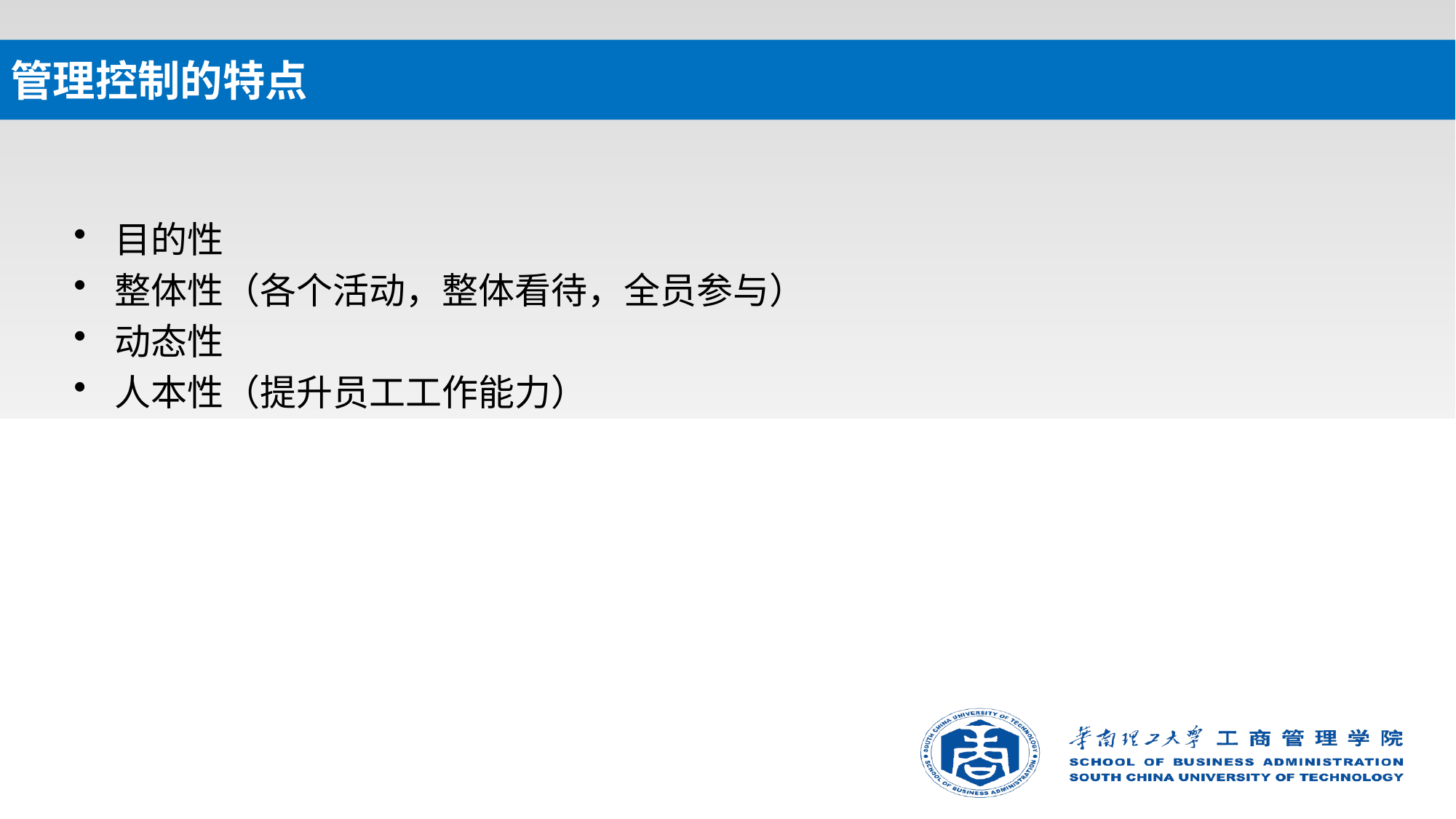

# 管理控制的特点

目的性
整体性（各个活动，整体看待，全员参与）
动态性
人本性（提升员工工作能力）